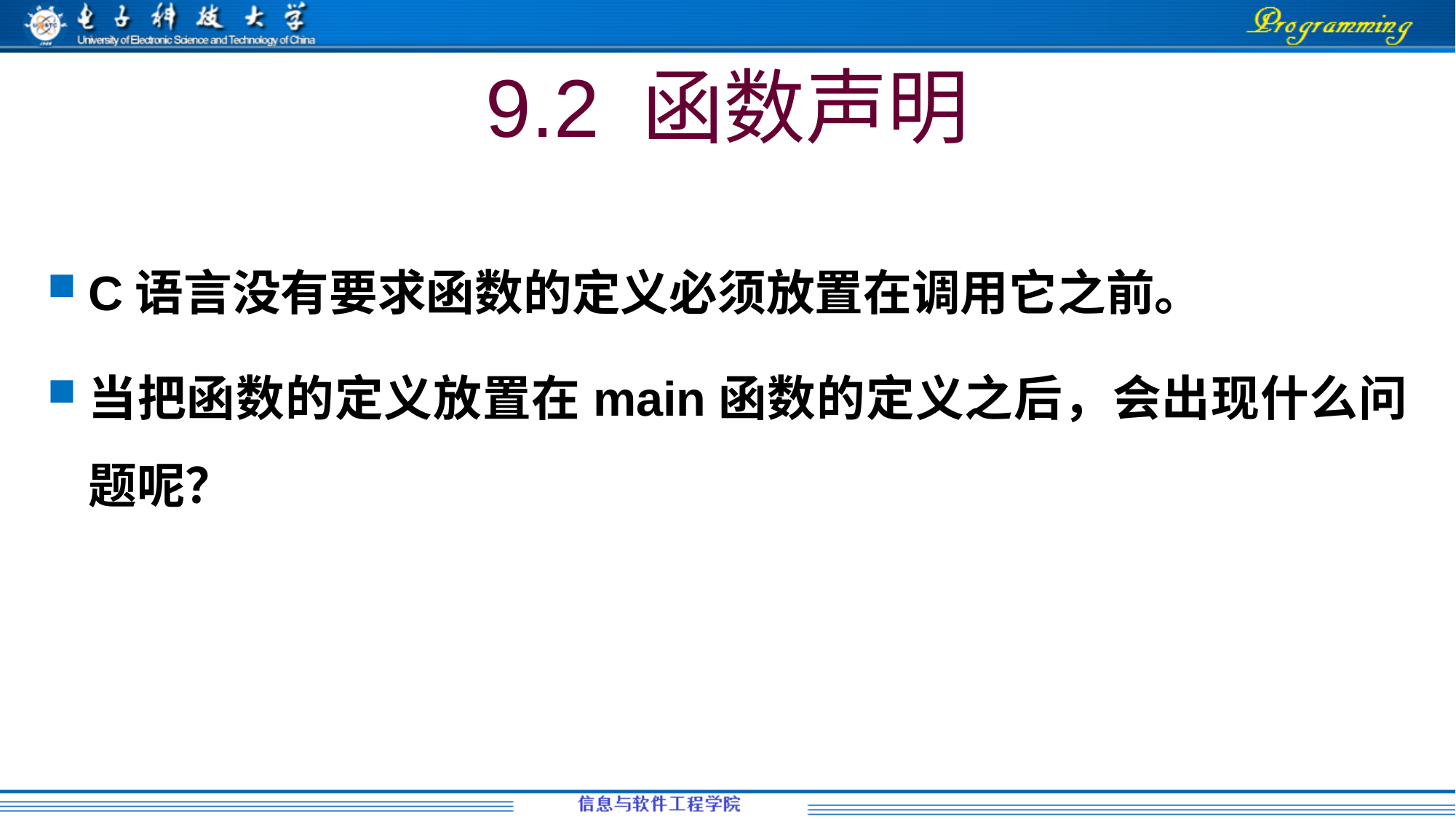

# 9.2 函数声明
C语言没有要求函数的定义必须放置在调用它之前。
当把函数的定义放置在main函数的定义之后，会出现什么问题呢？